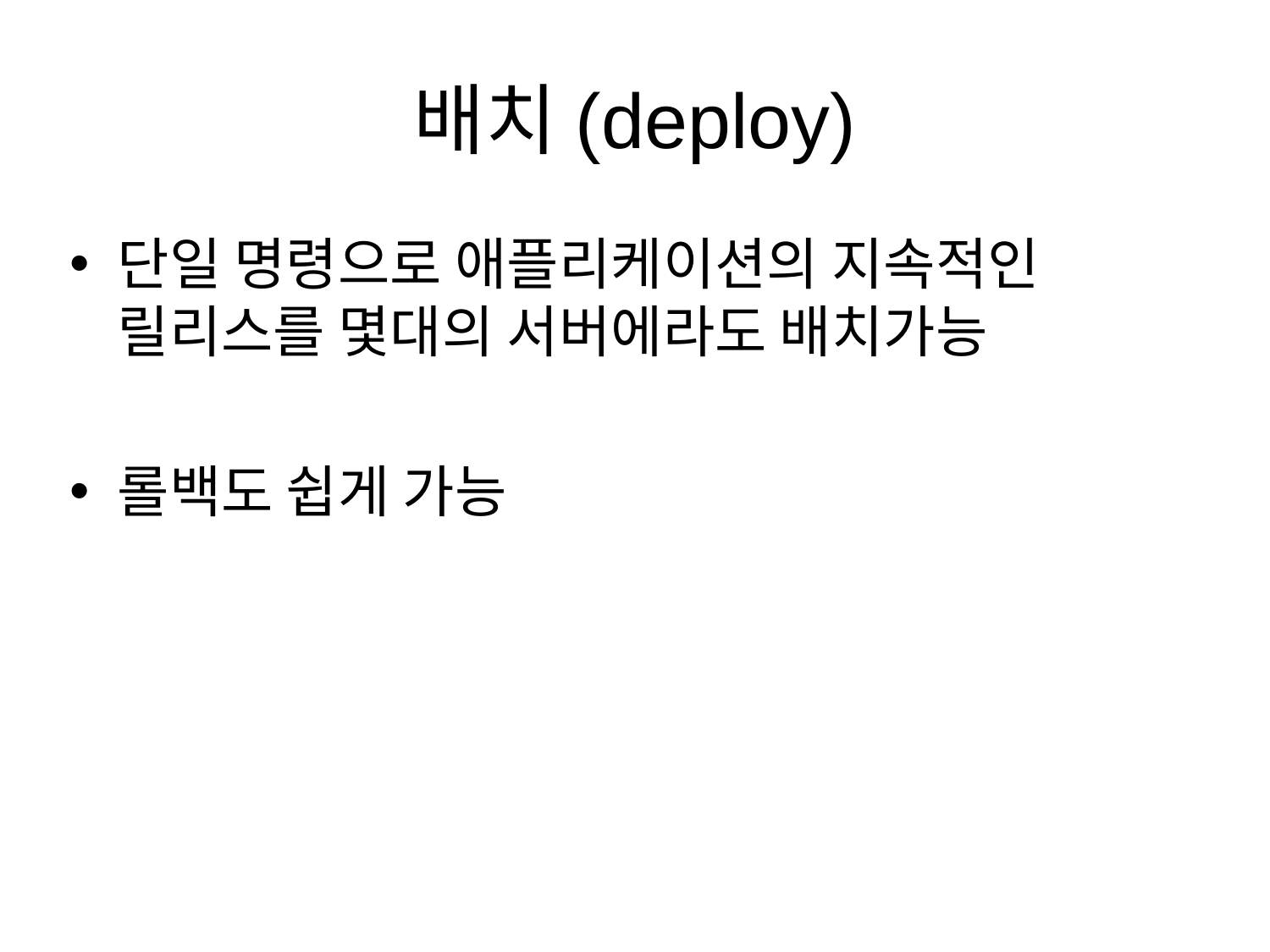

# 배치(deploy)
단일 명령으로 애플리케이션의 지속적인 릴리스를 몇대의 서버에라도 배치가능

롤백도 쉽게 가능